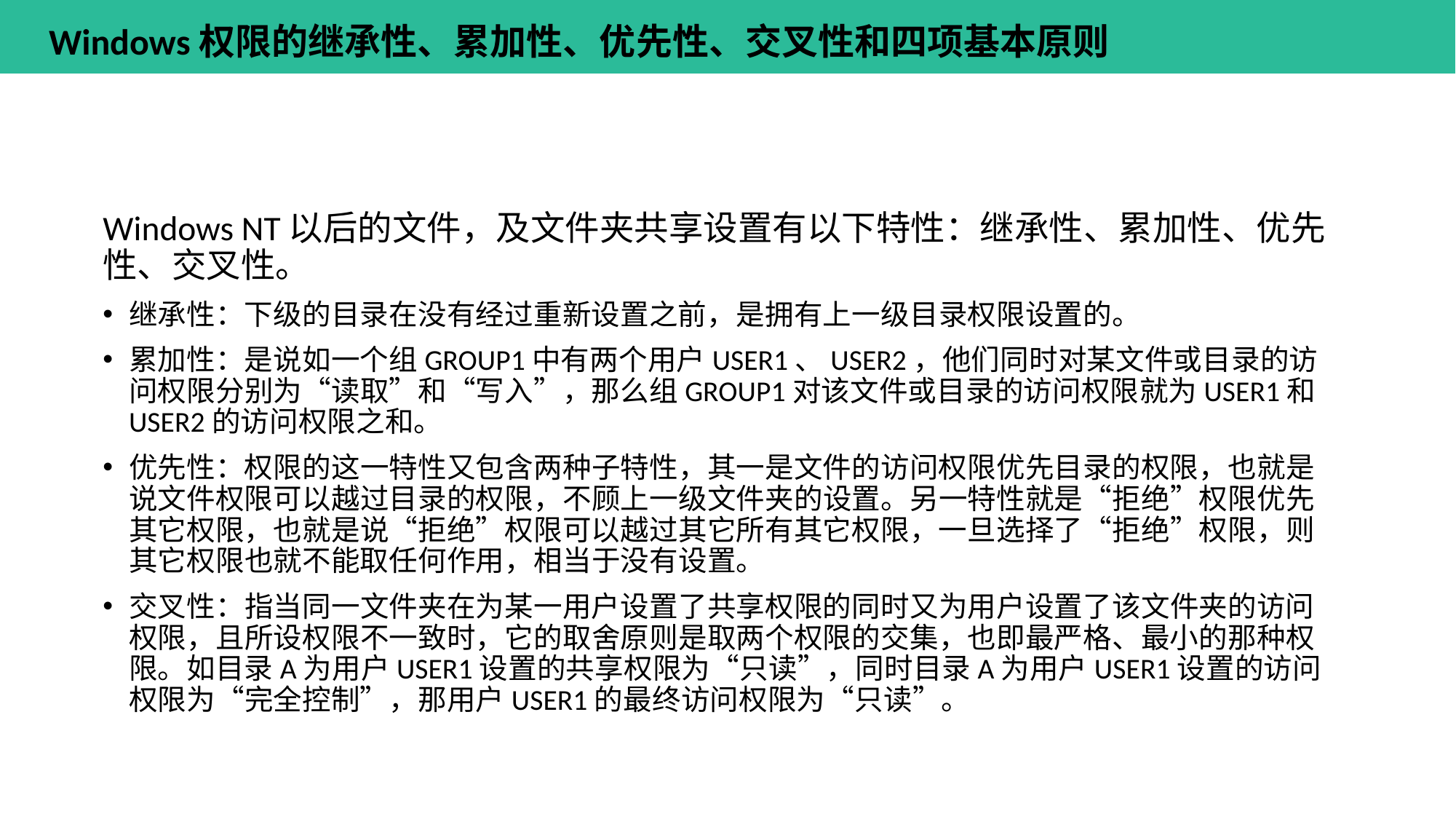

Windows权限的继承性、累加性、优先性、交叉性和四项基本原则

Windows NT以后的文件，及文件夹共享设置有以下特性：继承性、累加性、优先性、交叉性。
继承性：下级的目录在没有经过重新设置之前，是拥有上一级目录权限设置的。
累加性：是说如一个组GROUP1中有两个用户USER1、USER2，他们同时对某文件或目录的访问权限分别为“读取”和“写入”，那么组GROUP1对该文件或目录的访问权限就为USER1和USER2的访问权限之和。
优先性：权限的这一特性又包含两种子特性，其一是文件的访问权限优先目录的权限，也就是说文件权限可以越过目录的权限，不顾上一级文件夹的设置。另一特性就是“拒绝”权限优先其它权限，也就是说“拒绝”权限可以越过其它所有其它权限，一旦选择了“拒绝”权限，则其它权限也就不能取任何作用，相当于没有设置。
交叉性：指当同一文件夹在为某一用户设置了共享权限的同时又为用户设置了该文件夹的访问权限，且所设权限不一致时，它的取舍原则是取两个权限的交集，也即最严格、最小的那种权限。如目录A为用户USER1设置的共享权限为“只读”，同时目录A为用户USER1设置的访问权限为“完全控制”，那用户USER1的最终访问权限为“只读”。